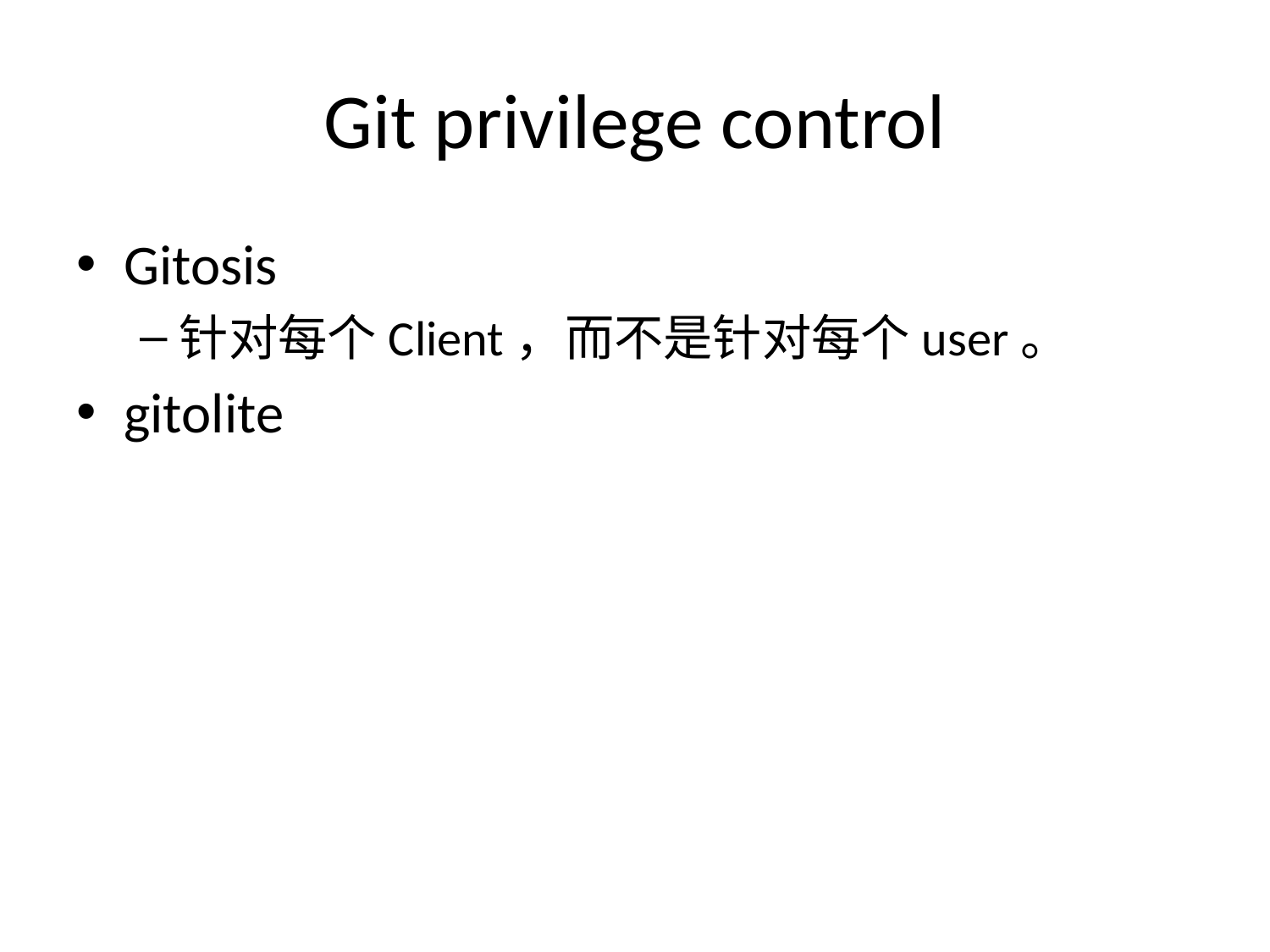

# Git privilege control
Gitosis
针对每个Client，而不是针对每个user。
gitolite